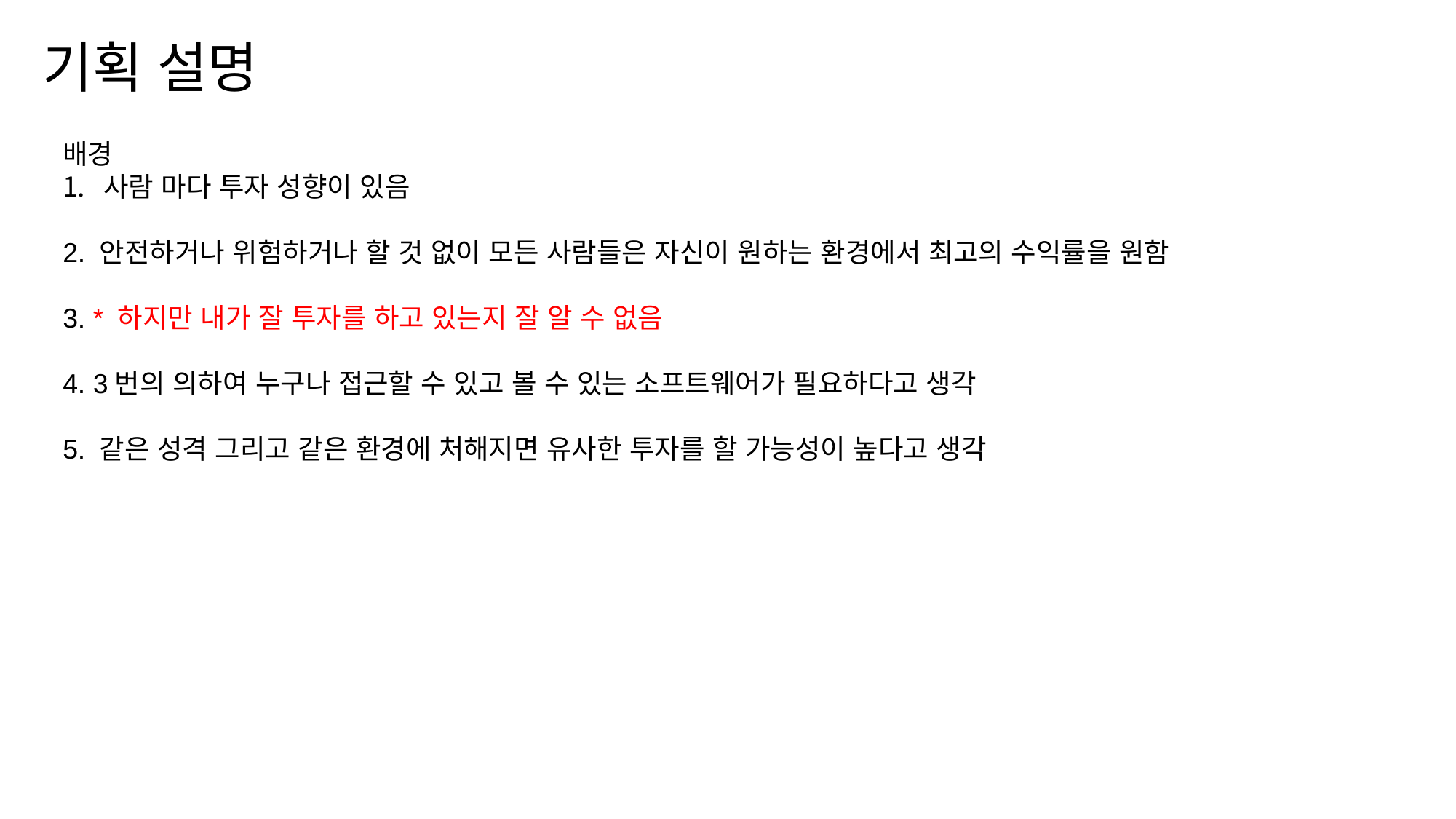

기획 설명
배경
사람 마다 투자 성향이 있음

2. 안전하거나 위험하거나 할 것 없이 모든 사람들은 자신이 원하는 환경에서 최고의 수익률을 원함

3. * 하지만 내가 잘 투자를 하고 있는지 잘 알 수 없음

4. 3번의 의하여 누구나 접근할 수 있고 볼 수 있는 소프트웨어가 필요하다고 생각

5. 같은 성격 그리고 같은 환경에 처해지면 유사한 투자를 할 가능성이 높다고 생각